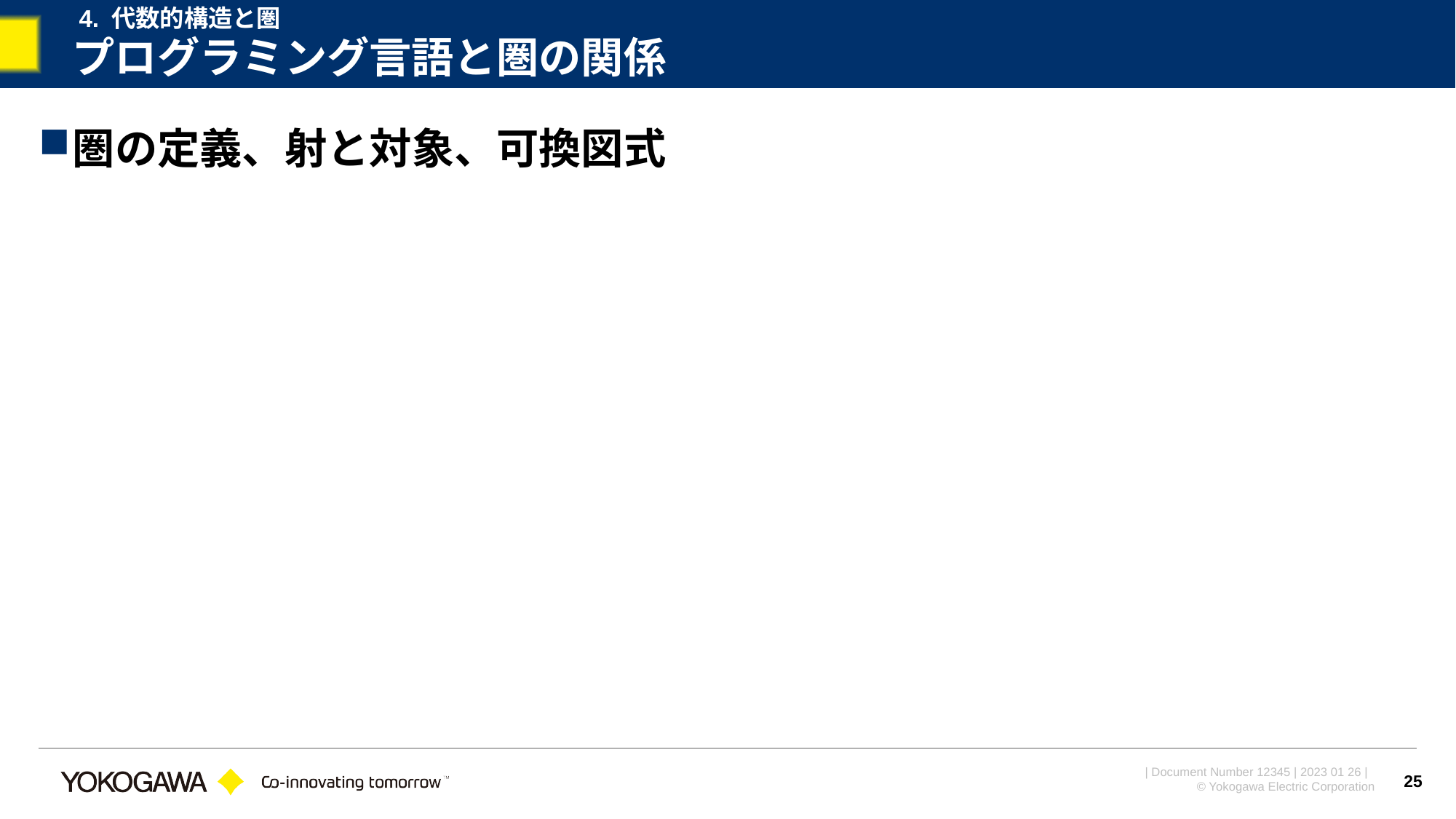

4. 代数的構造と圏
# プログラミング言語と圏の関係
圏の定義、射と対象、可換図式
25